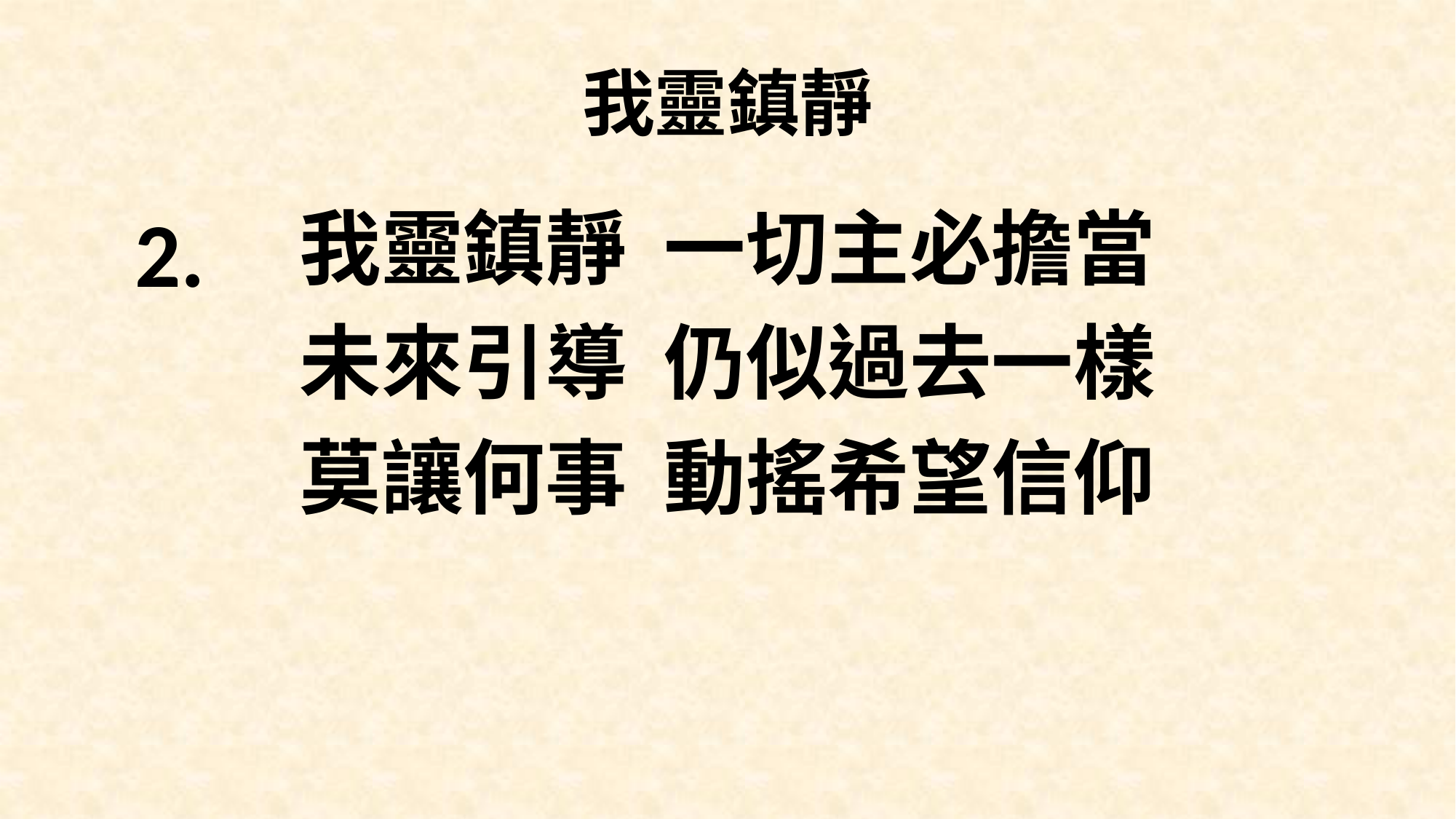

# 我靈鎮靜
我靈鎮靜  一切主必擔當
未來引導  仍似過去一樣
莫讓何事  動搖希望信仰
2.